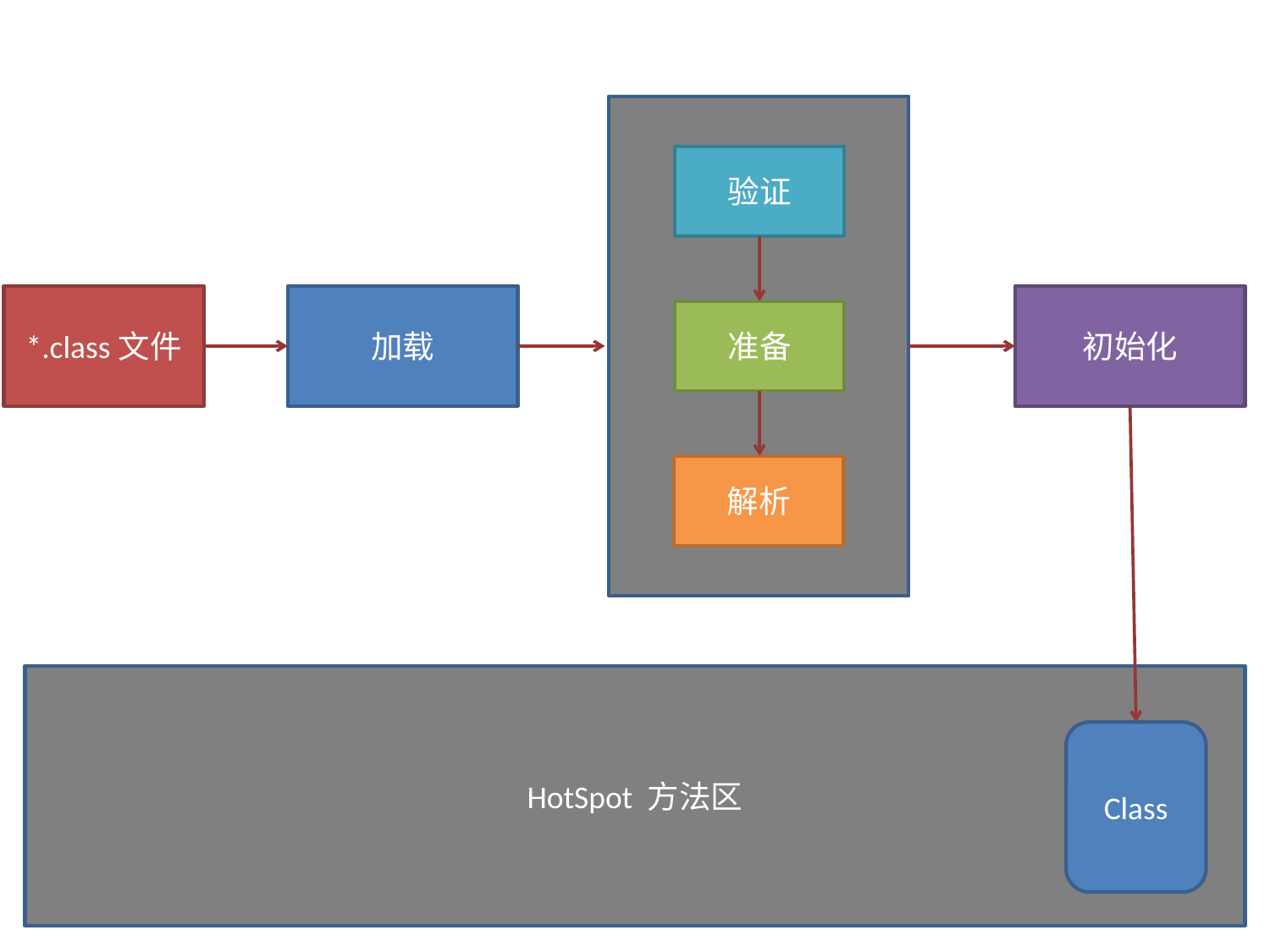

验证
*.class文件
加载
初始化
准备
解析
HotSpot 方法区
Class